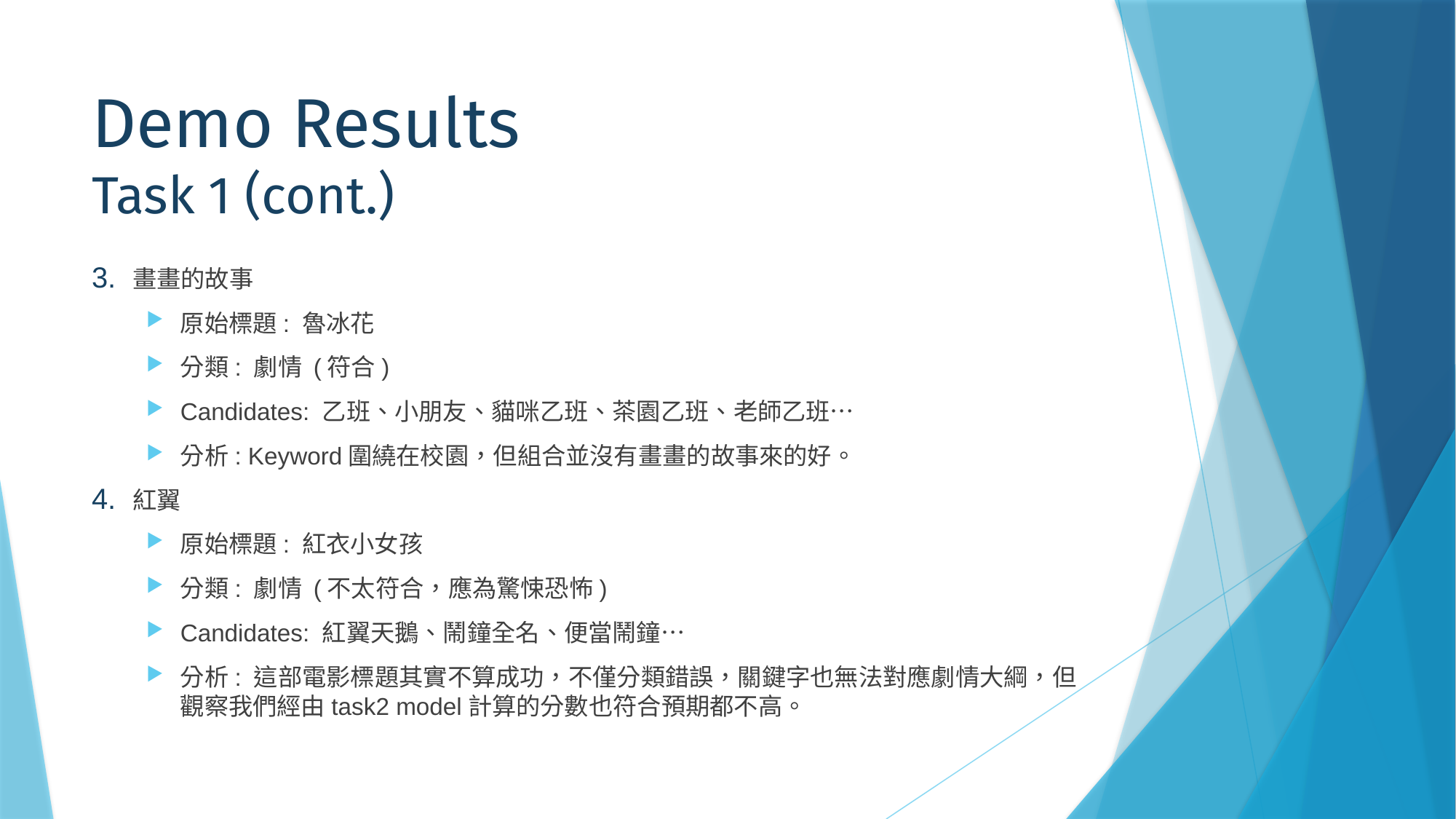

# Demo Results Task 1 (cont.)
畫畫的故事
原始標題: 魯冰花
分類: 劇情 (符合)
Candidates: 乙班、小朋友、貓咪乙班、茶園乙班、老師乙班…
分析: Keyword圍繞在校園，但組合並沒有畫畫的故事來的好。
紅翼
原始標題: 紅衣小女孩
分類: 劇情 (不太符合，應為驚悚恐怖)
Candidates: 紅翼天鵝、鬧鐘全名、便當鬧鐘…
分析: 這部電影標題其實不算成功，不僅分類錯誤，關鍵字也無法對應劇情大綱，但觀察我們經由task2 model計算的分數也符合預期都不高。